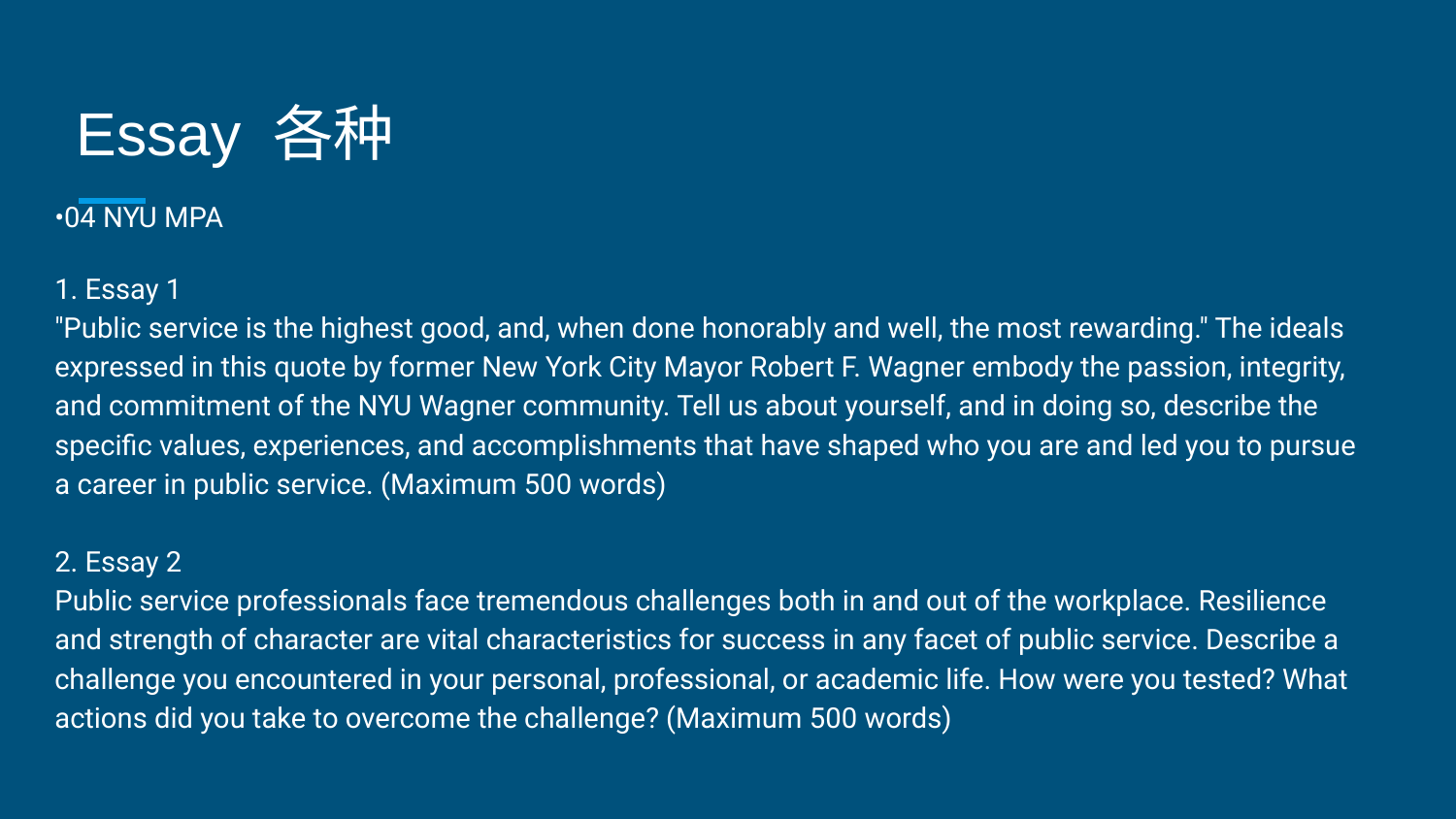

# Essay 各种
•04 NYU MPA
1. Essay 1
"Public service is the highest good, and, when done honorably and well, the most rewarding." The ideals expressed in this quote by former New York City Mayor Robert F. Wagner embody the passion, integrity, and commitment of the NYU Wagner community. Tell us about yourself, and in doing so, describe the specific values, experiences, and accomplishments that have shaped who you are and led you to pursue a career in public service. (Maximum 500 words)
2. Essay 2
Public service professionals face tremendous challenges both in and out of the workplace. Resilience and strength of character are vital characteristics for success in any facet of public service. Describe a challenge you encountered in your personal, professional, or academic life. How were you tested? What actions did you take to overcome the challenge? (Maximum 500 words)